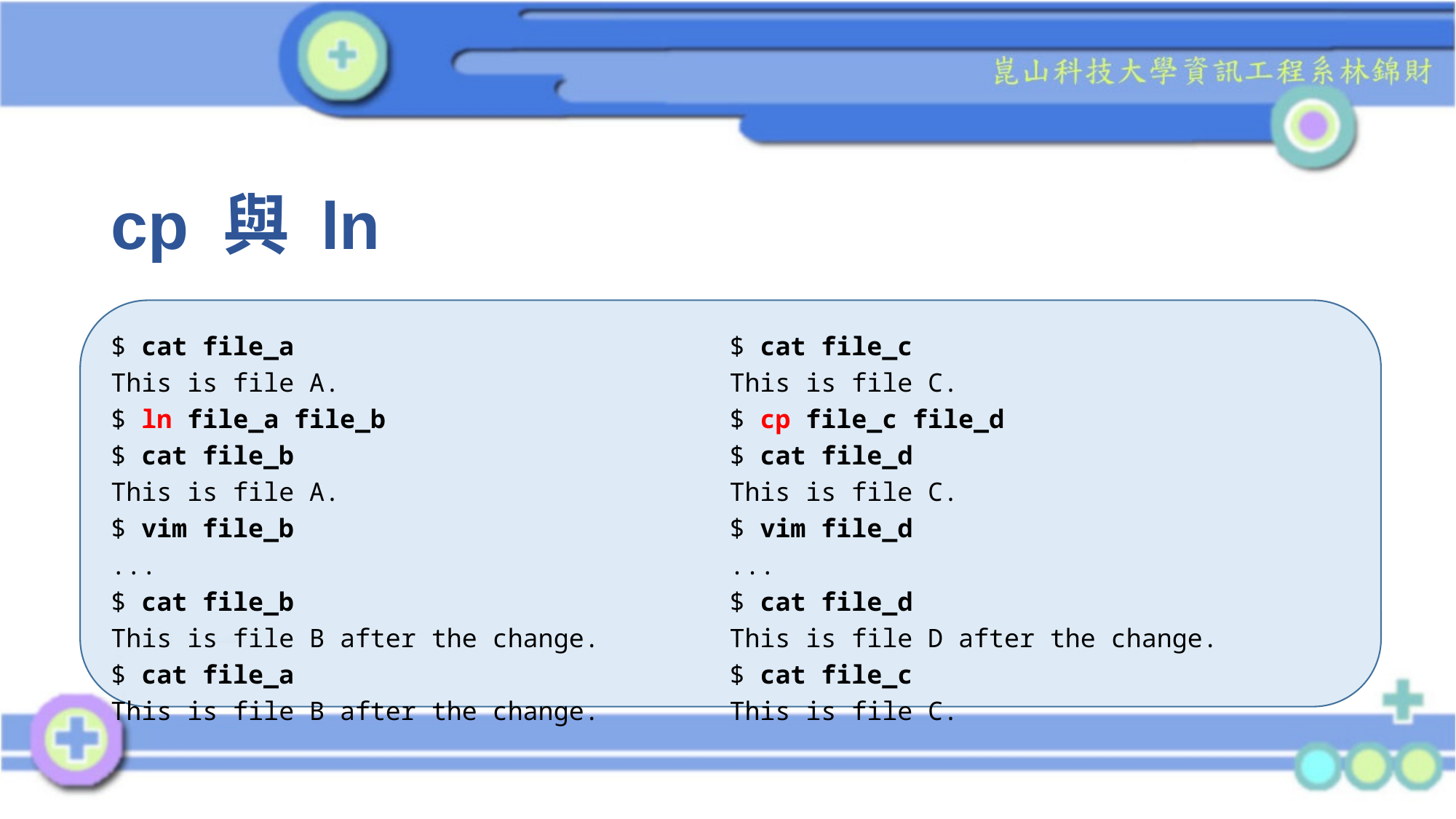

# cp 與 ln

$ cat file_a
This is file A.
$ ln file_a file_b
$ cat file_b
This is file A.
$ vim file_b
...
$ cat file_b
This is file B after the change.
$ cat file_a
This is file B after the change.
$ cat file_c
This is file C.
$ cp file_c file_d
$ cat file_d
This is file C.
$ vim file_d
...
$ cat file_d
This is file D after the change.
$ cat file_c
This is file C.